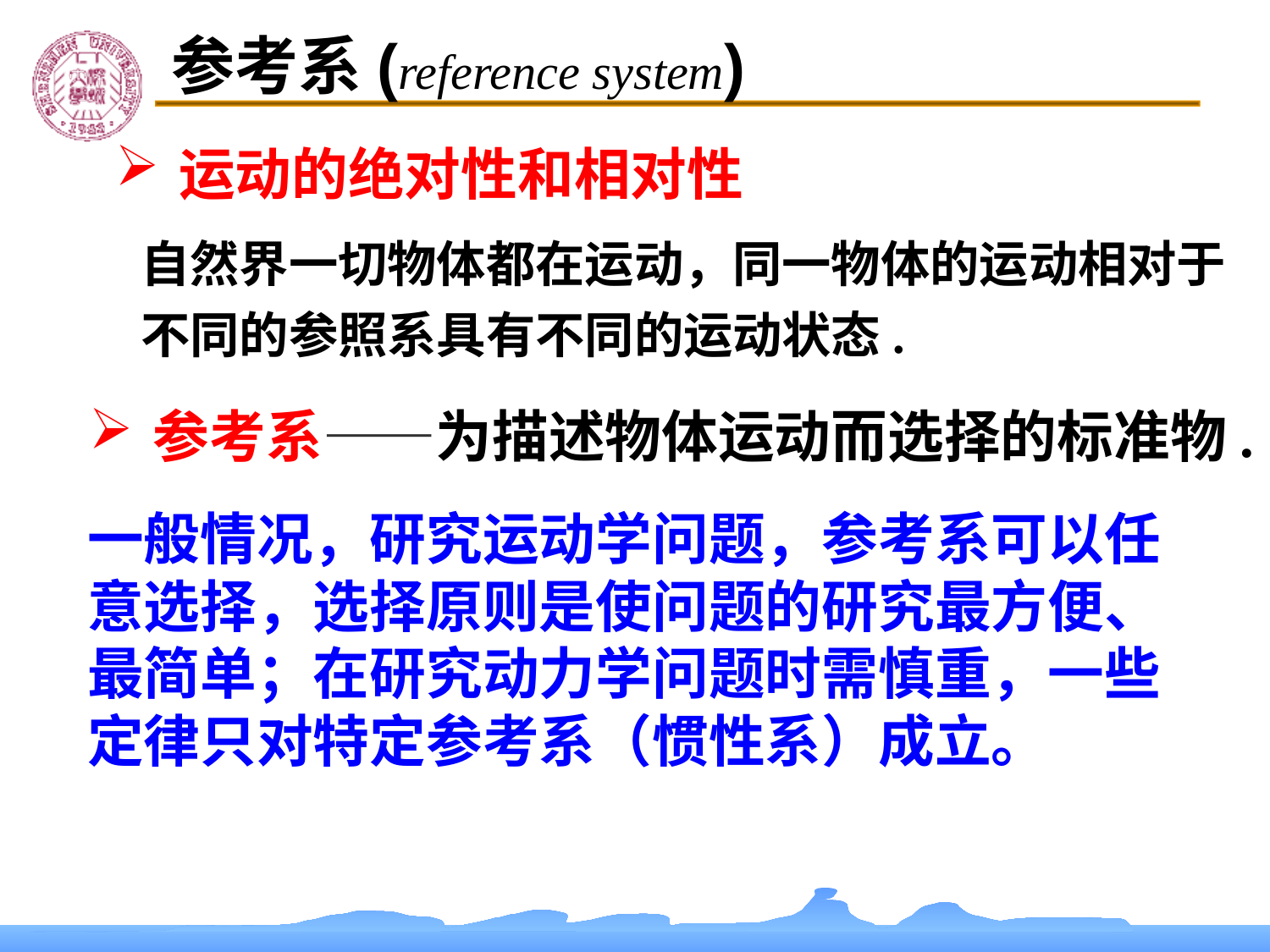

参考系(reference system)
运动的绝对性和相对性
自然界一切物体都在运动，同一物体的运动相对于不同的参照系具有不同的运动状态.
参考系——为描述物体运动而选择的标准物.
一般情况，研究运动学问题，参考系可以任意选择，选择原则是使问题的研究最方便、最简单；在研究动力学问题时需慎重，一些定律只对特定参考系（惯性系）成立。